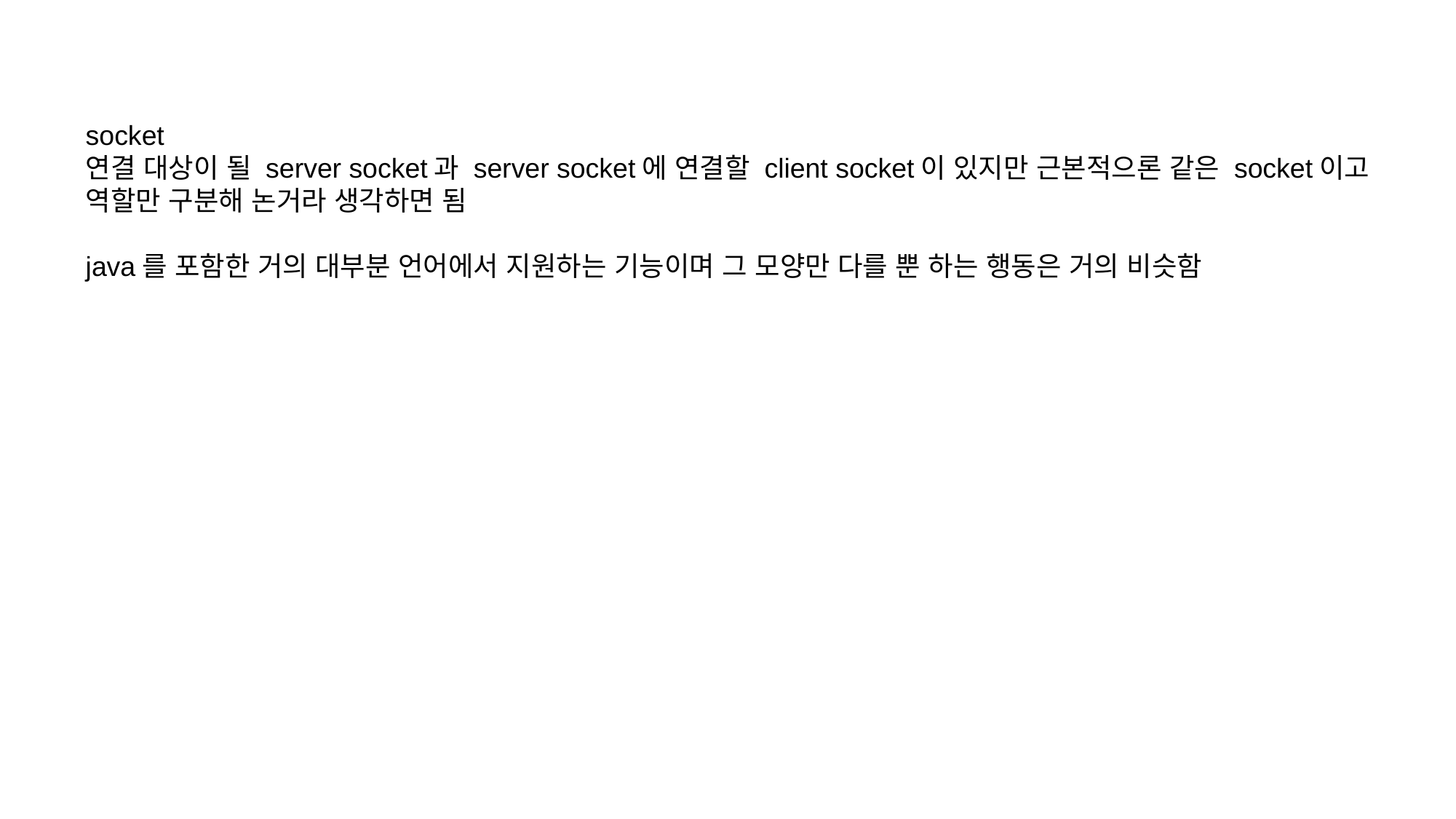

socket
연결 대상이 될 server socket과 server socket에 연결할 client socket이 있지만 근본적으론 같은 socket이고
역할만 구분해 논거라 생각하면 됨

java를 포함한 거의 대부분 언어에서 지원하는 기능이며 그 모양만 다를 뿐 하는 행동은 거의 비슷함